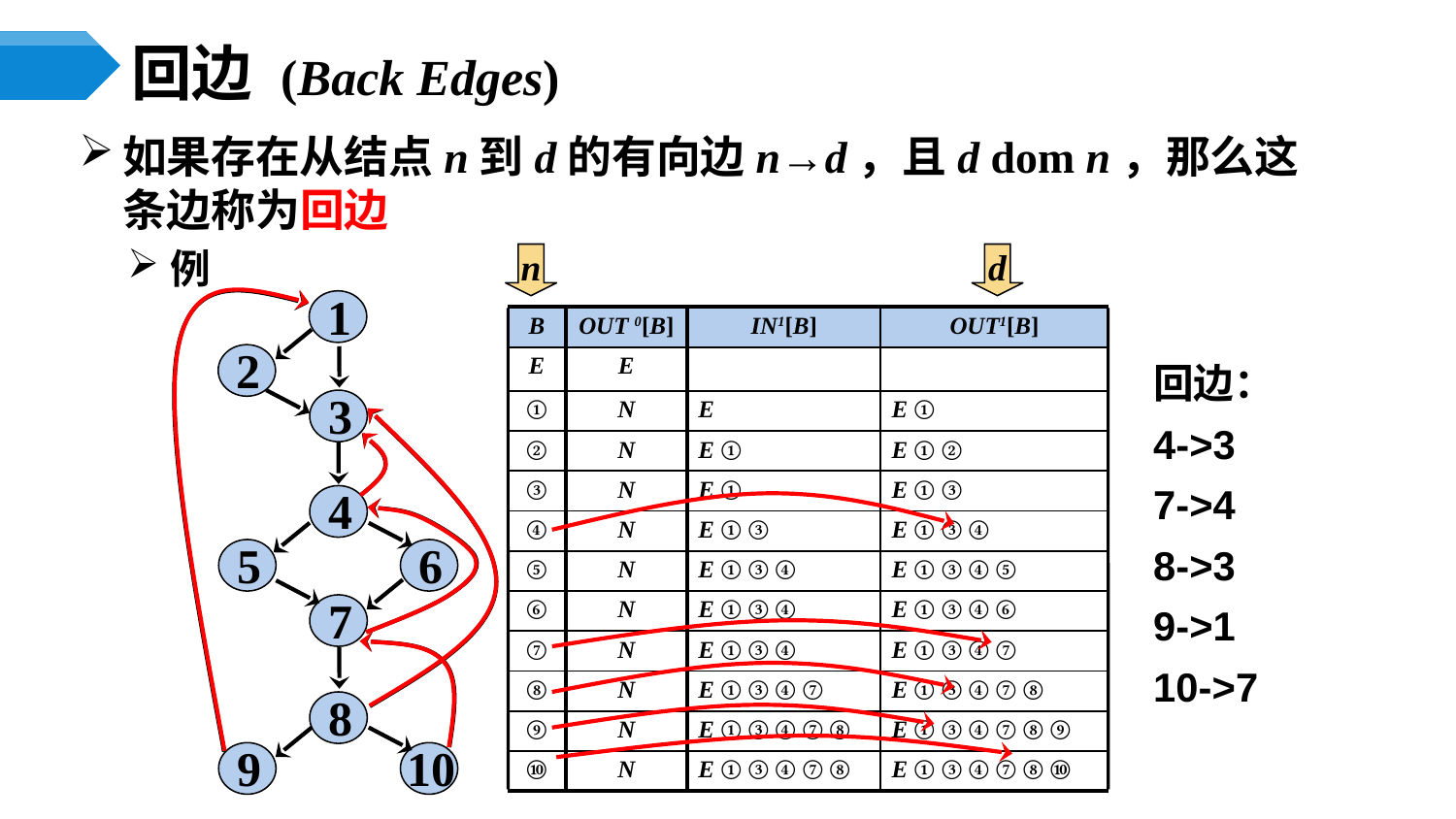

# 回边 (Back Edges)
如果存在从结点n到d的有向边n→d，且d dom n，那么这条边称为回边
例

n
d
1

2

3

4

5
6

7

8

9
10

| B | OUT 0[B] | IN1[B] | OUT1[B] |
| --- | --- | --- | --- |
| E | E |  |  |
| ① | N | E | E ① |
| ② | N | E ① | E ① ② |
| ③ | N | E ① | E ① ③ |
| ④ | N | E ① ③ | E ① ③ ④ |
| ⑤ | N | E ① ③ ④ | E ① ③ ④ ⑤ |
| ⑥ | N | E ① ③ ④ | E ① ③ ④ ⑥ |
| ⑦ | N | E ① ③ ④ | E ① ③ ④ ⑦ |
| ⑧ | N | E ① ③ ④ ⑦ | E ① ③ ④ ⑦ ⑧ |
| ⑨ | N | E ① ③ ④ ⑦ ⑧ | E ① ③ ④ ⑦ ⑧ ⑨ |
| ⑩ | N | E ① ③ ④ ⑦ ⑧ | E ① ③ ④ ⑦ ⑧ ⑩ |

回边：
4->3
7->4
8->3
9->1
10->7